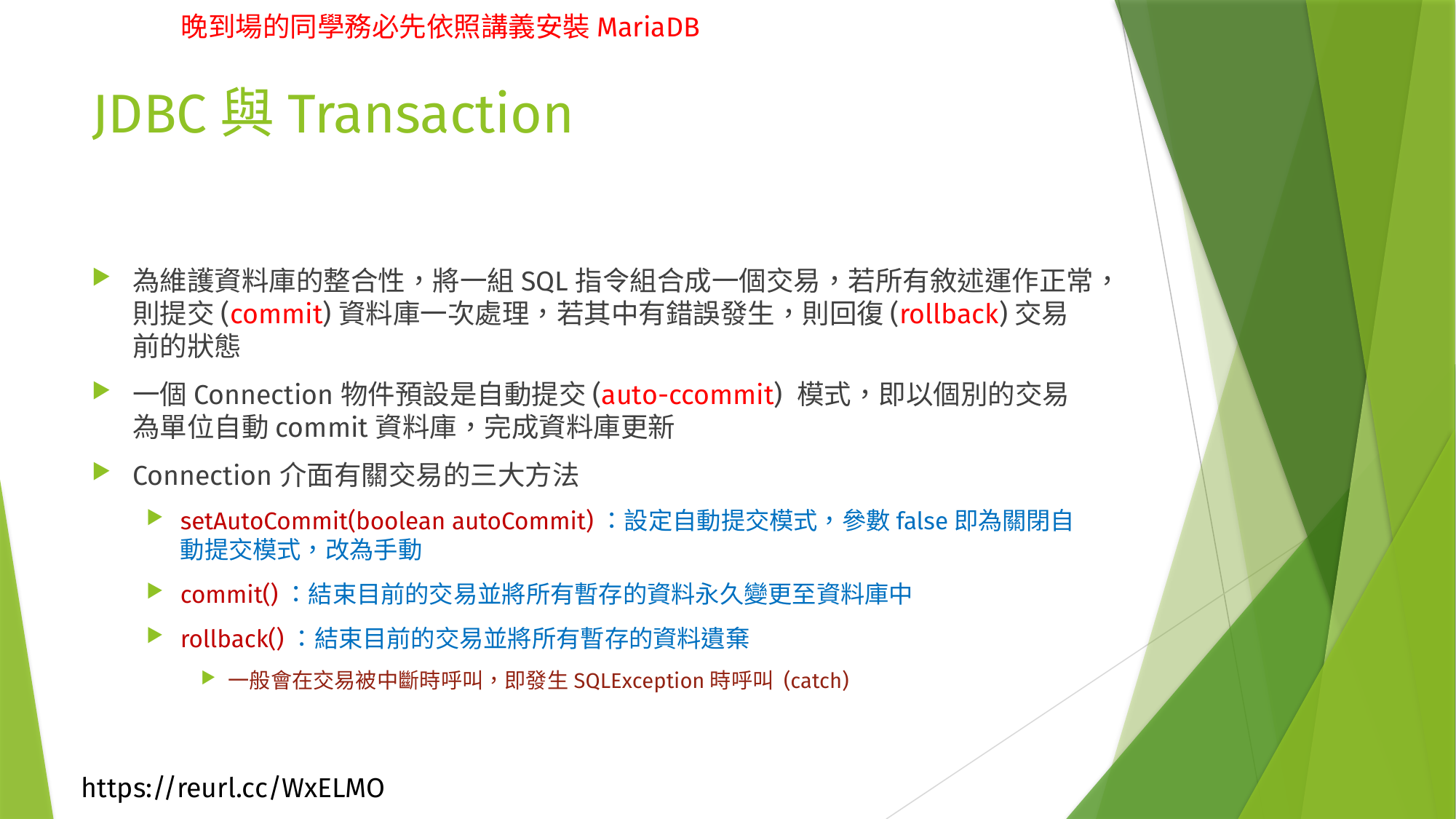

# JDBC與Transaction
為維護資料庫的整合性，將一組SQL指令組合成一個交易，若所有敘述運作正常，則提交(commit)資料庫一次處理，若其中有錯誤發生，則回復(rollback)交易前的狀態
一個Connection物件預設是自動提交(auto-ccommit) 模式，即以個別的交易為單位自動commit資料庫，完成資料庫更新
Connection介面有關交易的三大方法
setAutoCommit(boolean autoCommit)：設定自動提交模式，參數false即為關閉自動提交模式，改為手動
commit()：結束目前的交易並將所有暫存的資料永久變更至資料庫中
rollback()：結束目前的交易並將所有暫存的資料遺棄
一般會在交易被中斷時呼叫，即發生SQLException時呼叫 (catch)